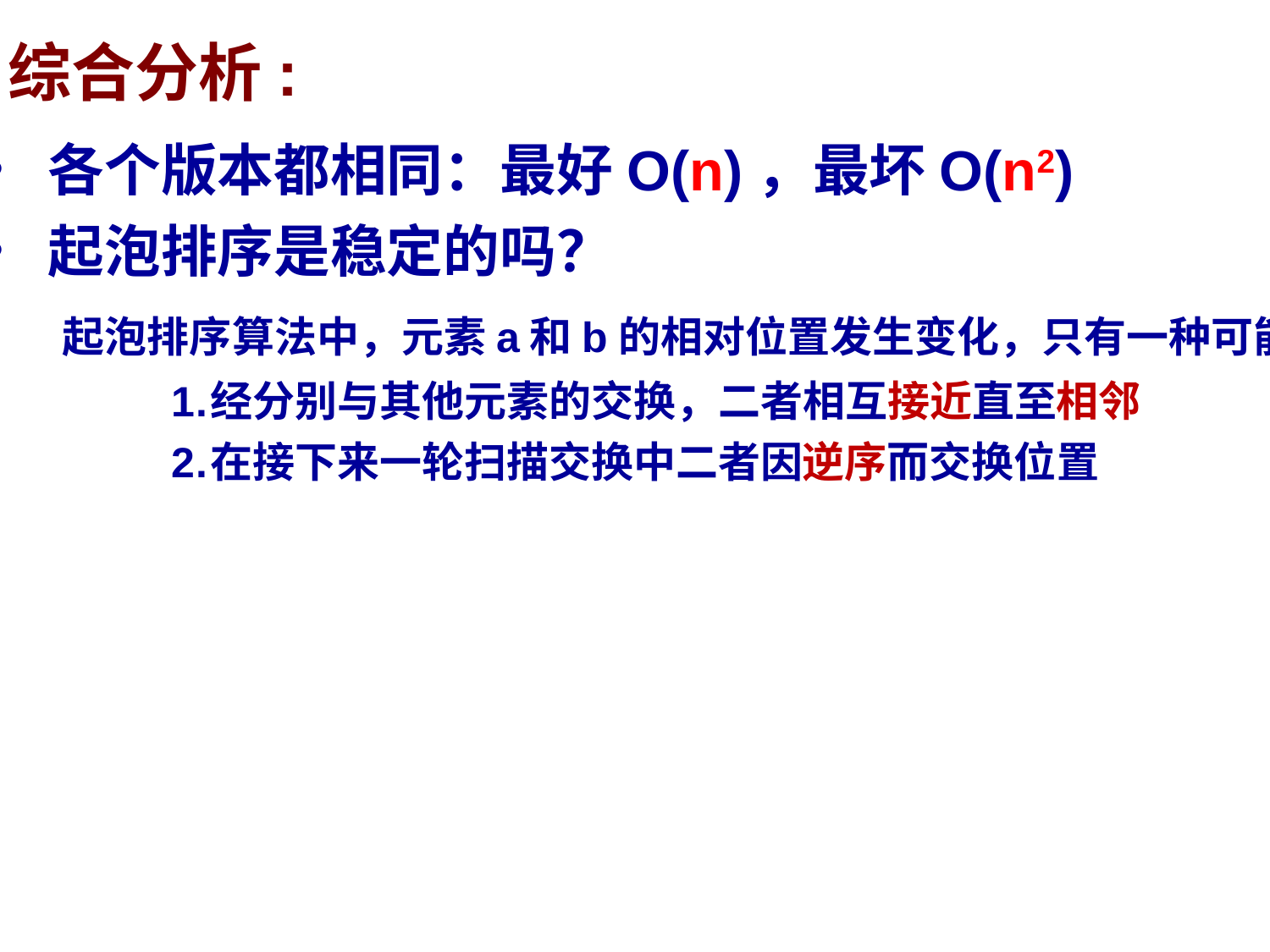

综合分析:
各个版本都相同：最好O(n)，最坏O(n2)
起泡排序是稳定的吗？
     起泡排序算法中，元素a和b的相对位置发生变化，只有一种可能
经分别与其他元素的交换，二者相互接近直至相邻
在接下来一轮扫描交换中二者因逆序而交换位置